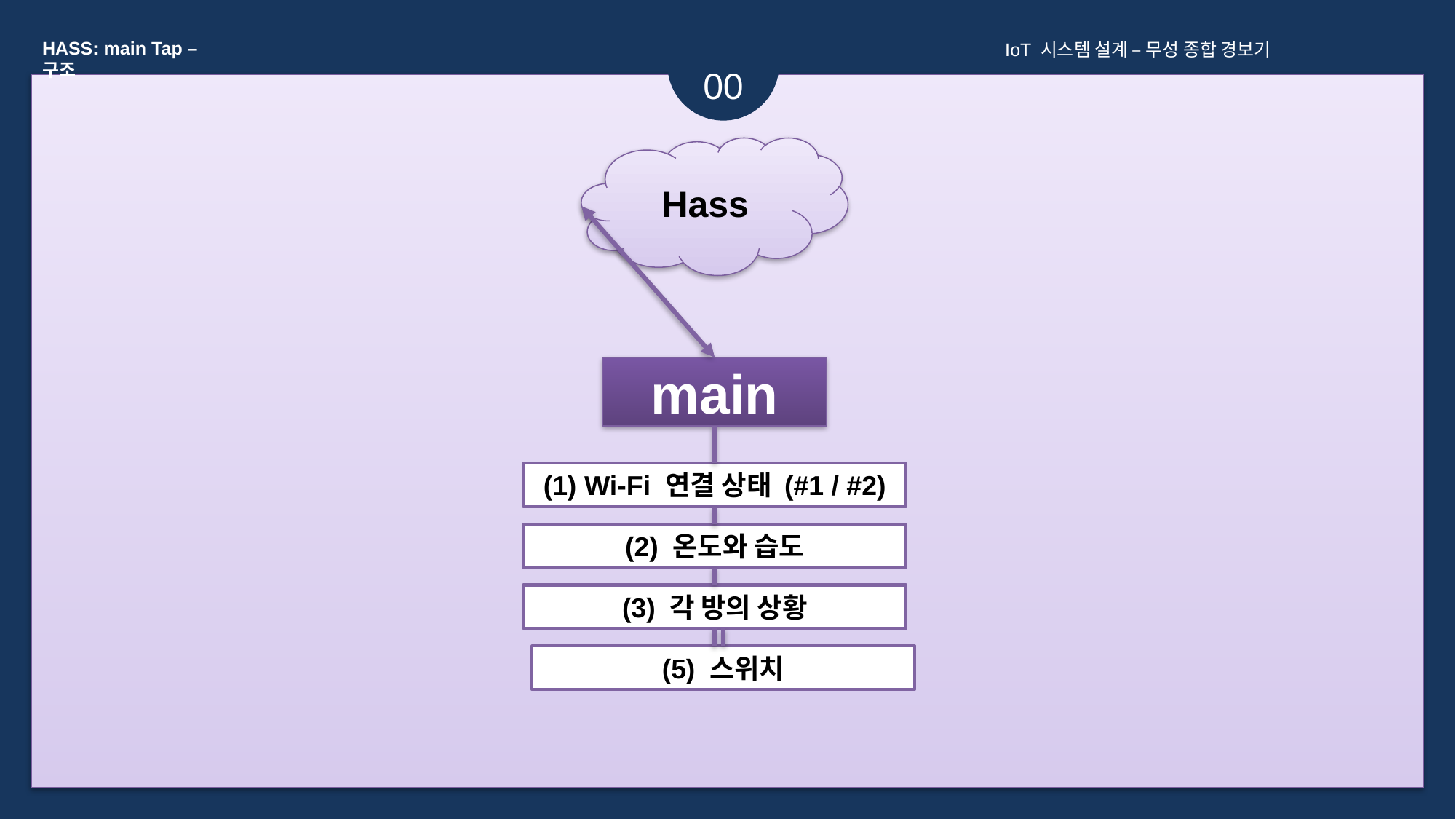

HASS: main Tap – 구조
IoT 시스템 설계 – 무성 종합 경보기
00

Hass
main
(1) Wi-Fi 연결 상태 (#1 / #2)
(2) 온도와 습도
(3) 각 방의 상황
(5) 스위치